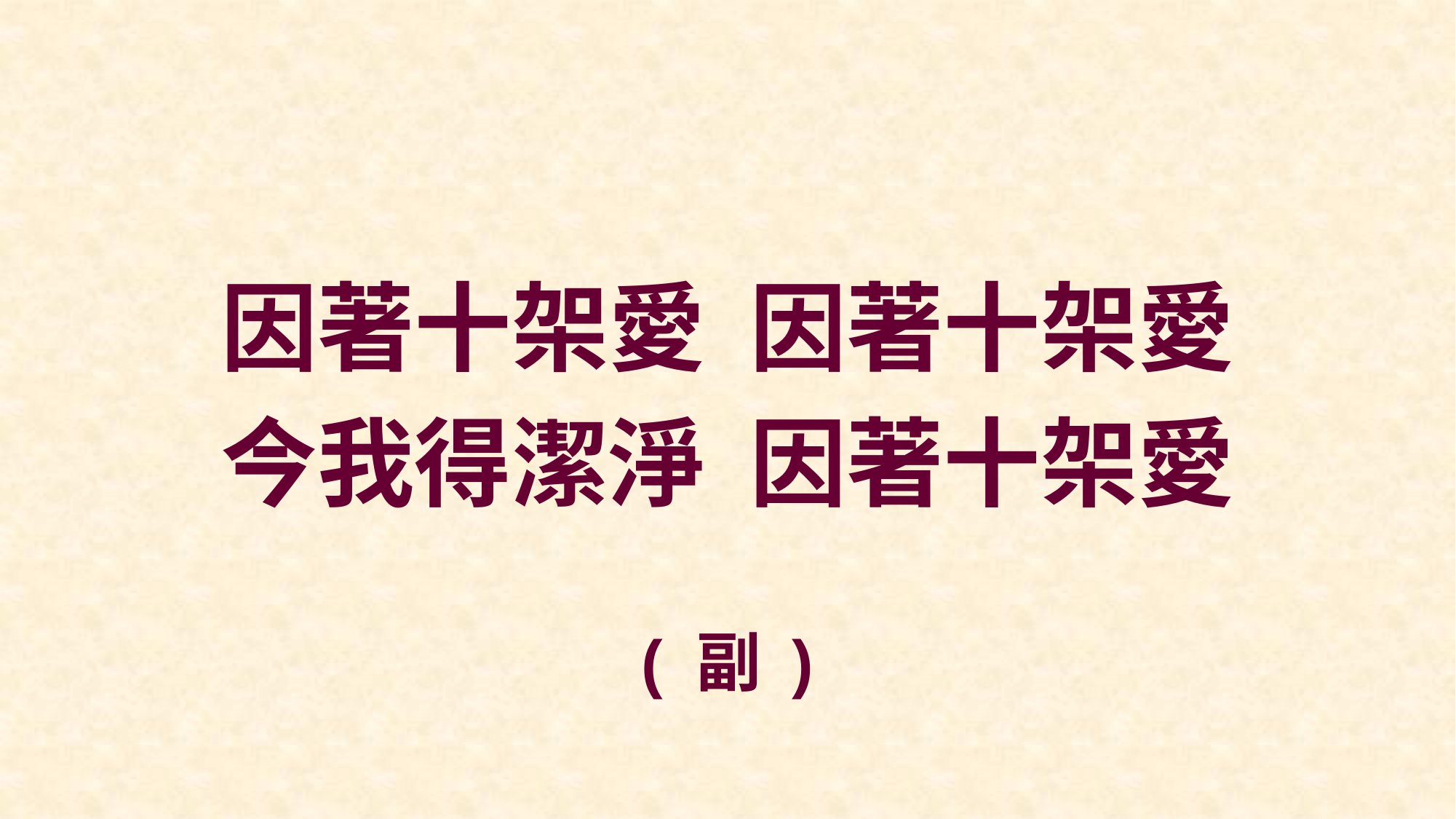

因著十架愛  因著十架愛
今我得潔淨  因著十架愛
( 副 )